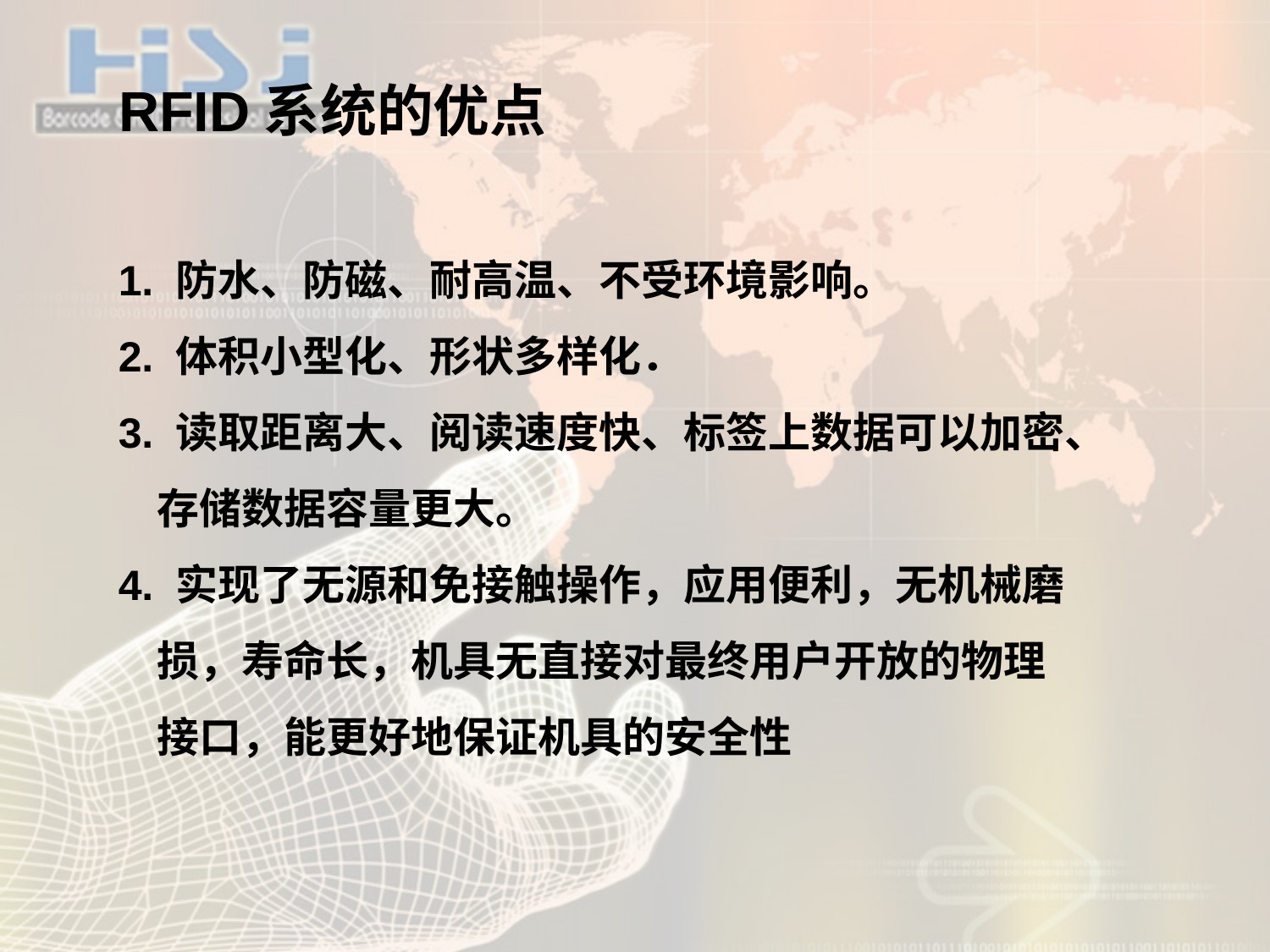

# RFID系统的优点
1. 防水、防磁、耐高温、不受环境影响。
2. 体积小型化、形状多样化．
3. 读取距离大、阅读速度快、标签上数据可以加密、
   存储数据容量更大。
4. 实现了无源和免接触操作，应用便利，无机械磨
   损，寿命长，机具无直接对最终用户开放的物理
   接口，能更好地保证机具的安全性